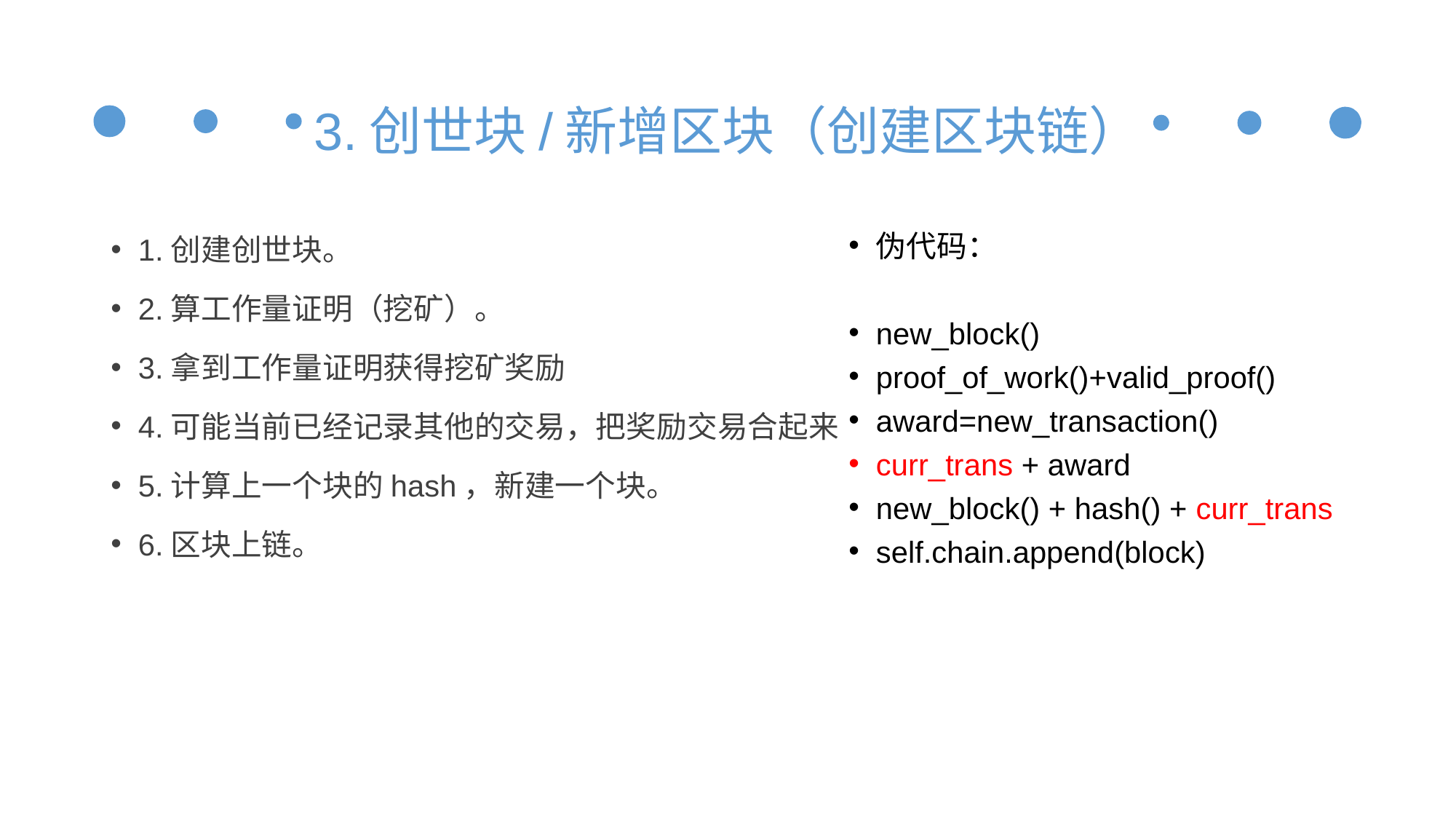

# 3.创世块/新增区块（创建区块链）
伪代码：

new_block()
proof_of_work()+valid_proof()
award=new_transaction()
curr_trans + award
new_block() + hash() + curr_trans
self.chain.append(block)
1.创建创世块。
2.算工作量证明（挖矿）。
3.拿到工作量证明获得挖矿奖励
4.可能当前已经记录其他的交易，把奖励交易合起来
5.计算上一个块的hash，新建一个块。
6.区块上链。